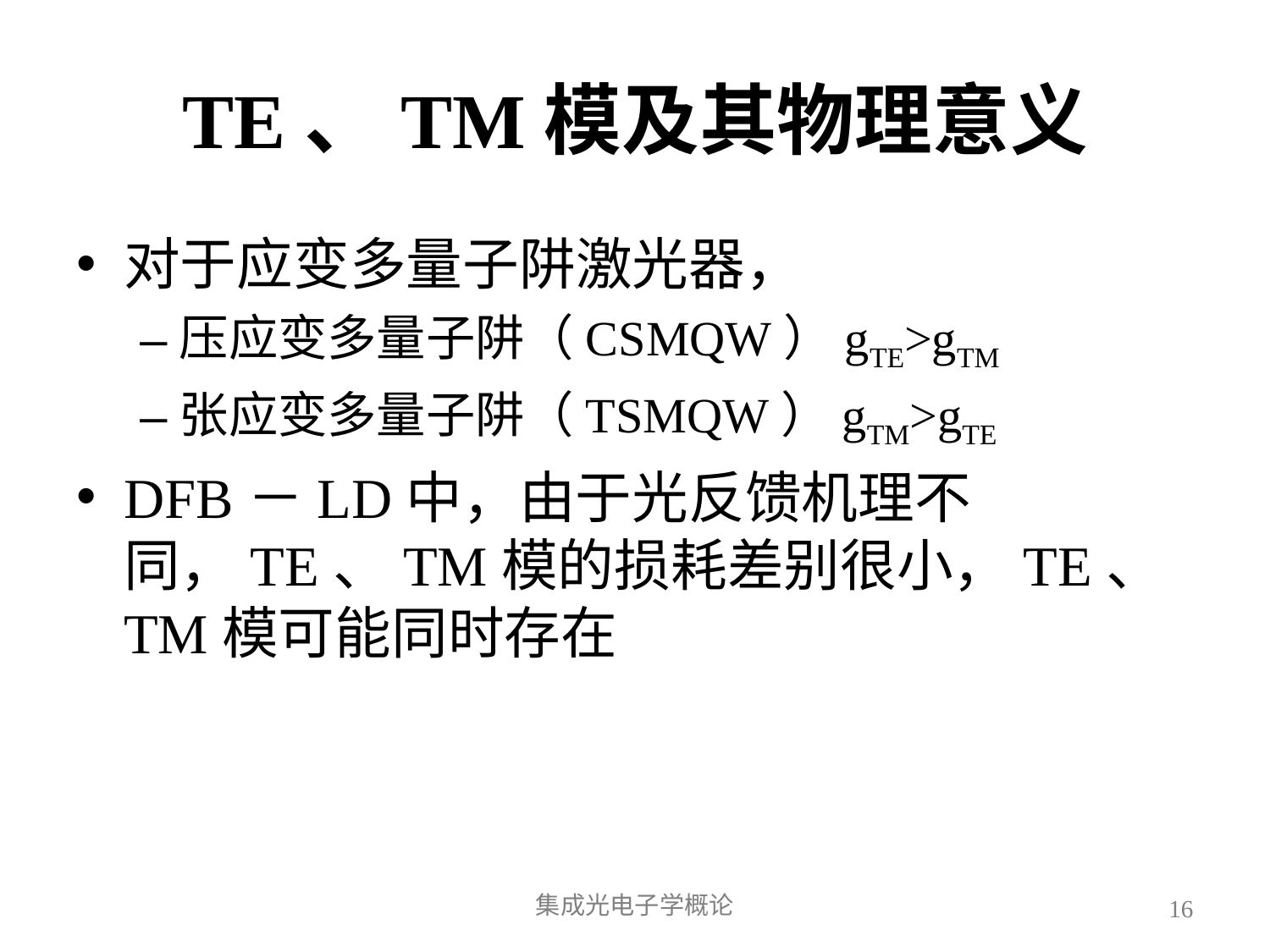

# TE、TM模及其物理意义
对于应变多量子阱激光器，
压应变多量子阱（CSMQW）gTE>gTM
张应变多量子阱（TSMQW）gTM>gTE
DFB－LD中，由于光反馈机理不同，TE、TM模的损耗差别很小，TE、TM模可能同时存在

集成光电子学概论
16